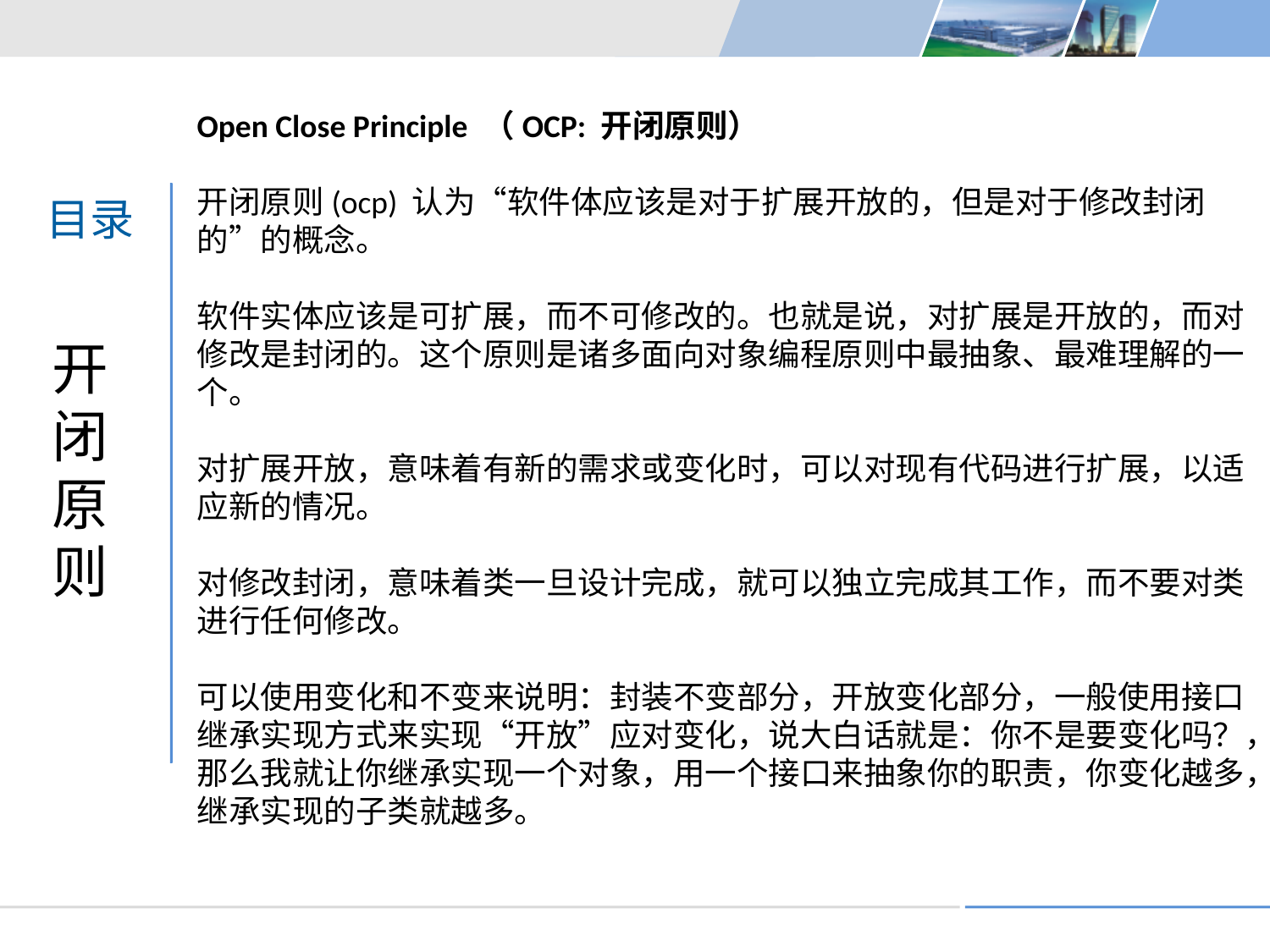

Open Close Principle （OCP: 开闭原则）

开闭原则(ocp) 认为“软件体应该是对于扩展开放的，但是对于修改封闭的”的概念。

软件实体应该是可扩展，而不可修改的。也就是说，对扩展是开放的，而对修改是封闭的。这个原则是诸多面向对象编程原则中最抽象、最难理解的一个。
对扩展开放，意味着有新的需求或变化时，可以对现有代码进行扩展，以适应新的情况。
对修改封闭，意味着类一旦设计完成，就可以独立完成其工作，而不要对类进行任何修改。
可以使用变化和不变来说明：封装不变部分，开放变化部分，一般使用接口继承实现方式来实现“开放”应对变化，说大白话就是：你不是要变化吗？，那么我就让你继承实现一个对象，用一个接口来抽象你的职责，你变化越多，继承实现的子类就越多。

目录
开闭原则